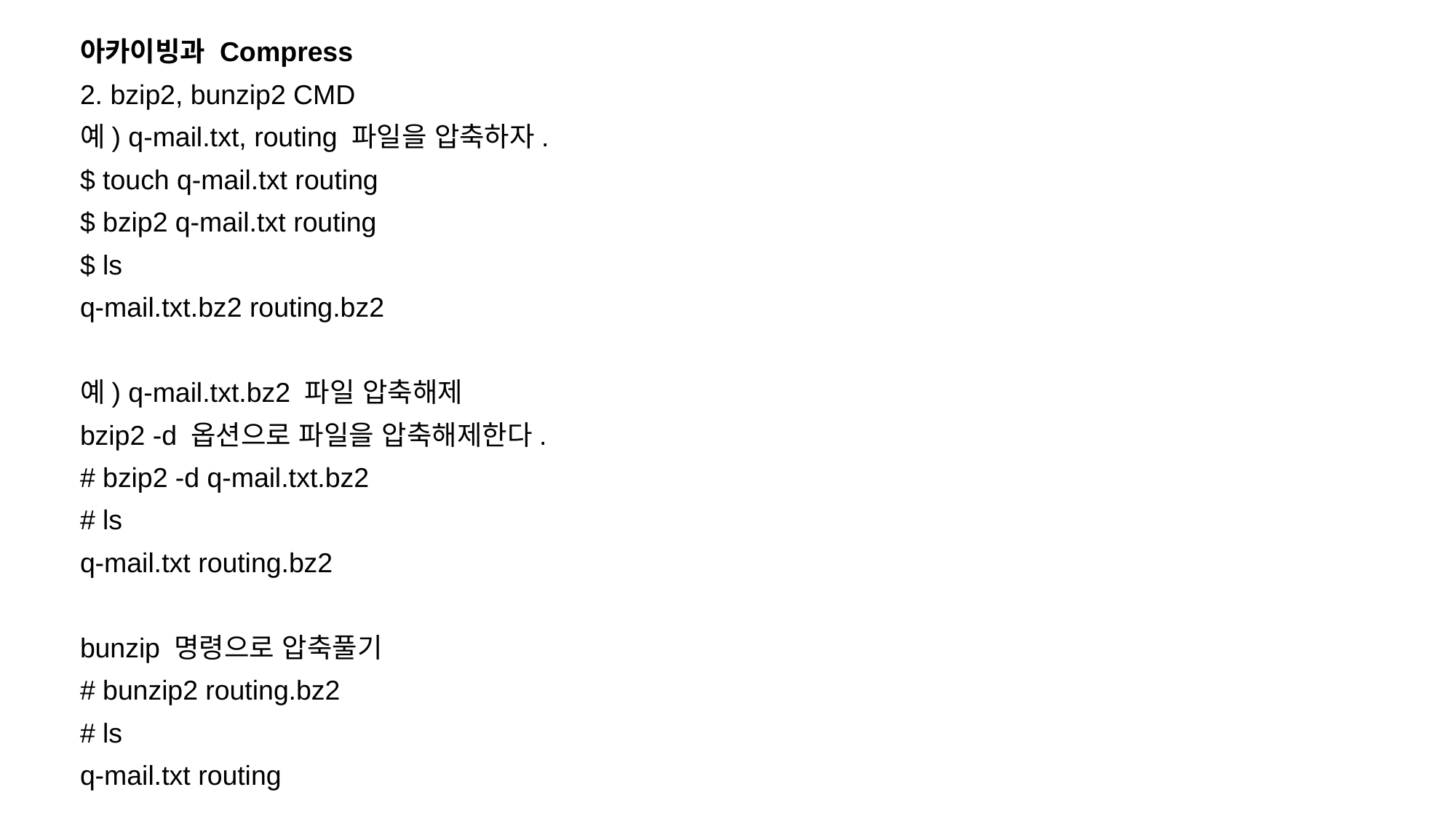

아카이빙과 Compress
2. bzip2, bunzip2 CMD
예) q-mail.txt, routing 파일을 압축하자.
$ touch q-mail.txt routing
$ bzip2 q-mail.txt routing
$ ls
q-mail.txt.bz2 routing.bz2

예) q-mail.txt.bz2 파일 압축해제
bzip2 -d 옵션으로 파일을 압축해제한다.
# bzip2 -d q-mail.txt.bz2
# ls
q-mail.txt routing.bz2

bunzip 명령으로 압축풀기
# bunzip2 routing.bz2
# ls
q-mail.txt routing